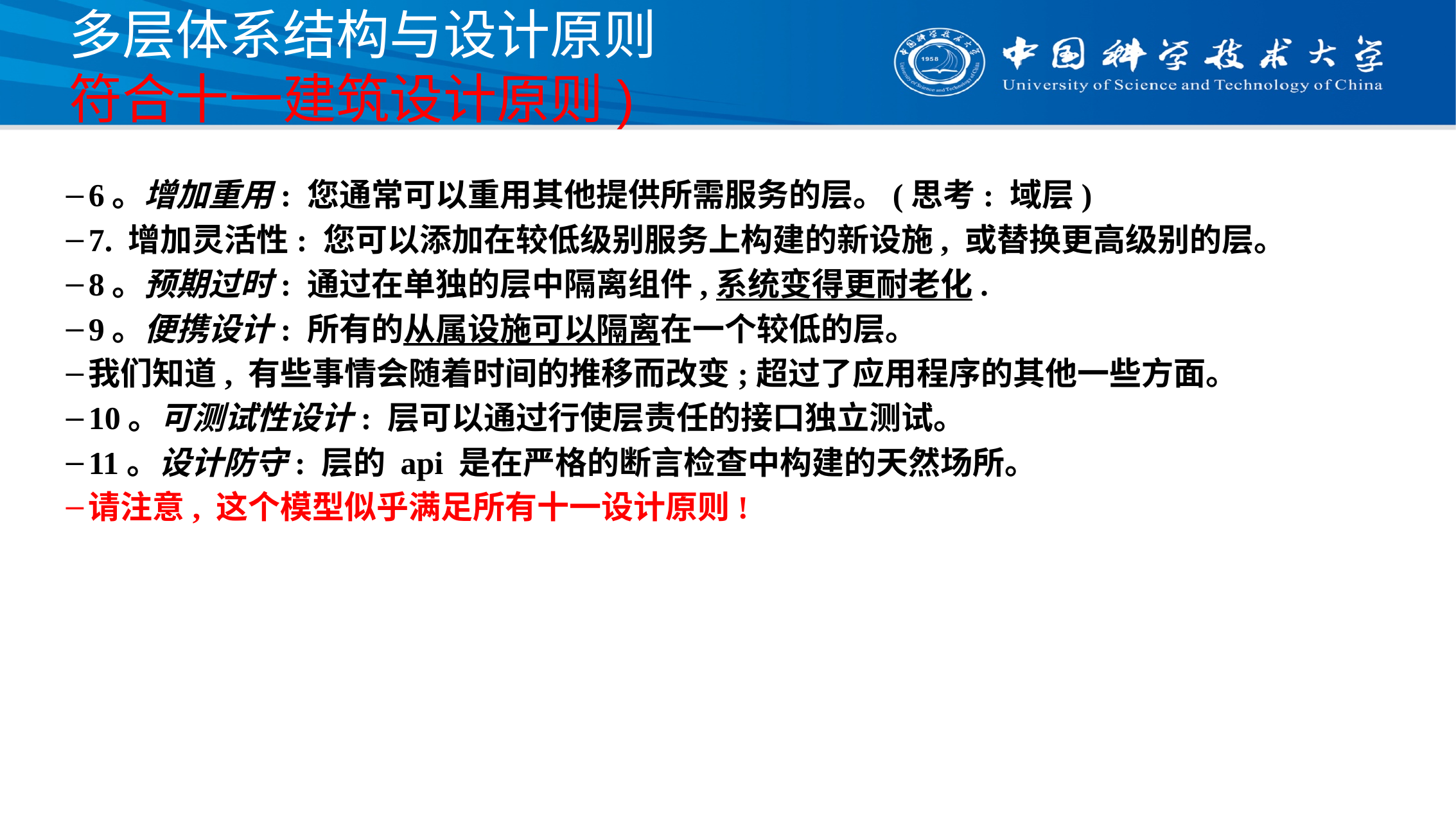

# 多层体系结构与设计原则 符合十一建筑设计原则)
6。增加重用: 您通常可以重用其他提供所需服务的层。(思考: 域层)
7. 增加灵活性: 您可以添加在较低级别服务上构建的新设施, 或替换更高级别的层。
8。预期过时: 通过在单独的层中隔离组件,系统变得更耐老化.
9。便携设计: 所有的从属设施可以隔离在一个较低的层。
我们知道, 有些事情会随着时间的推移而改变;超过了应用程序的其他一些方面。
10。可测试性设计: 层可以通过行使层责任的接口独立测试。
11。设计防守: 层的 api 是在严格的断言检查中构建的天然场所。
请注意, 这个模型似乎满足所有十一设计原则!